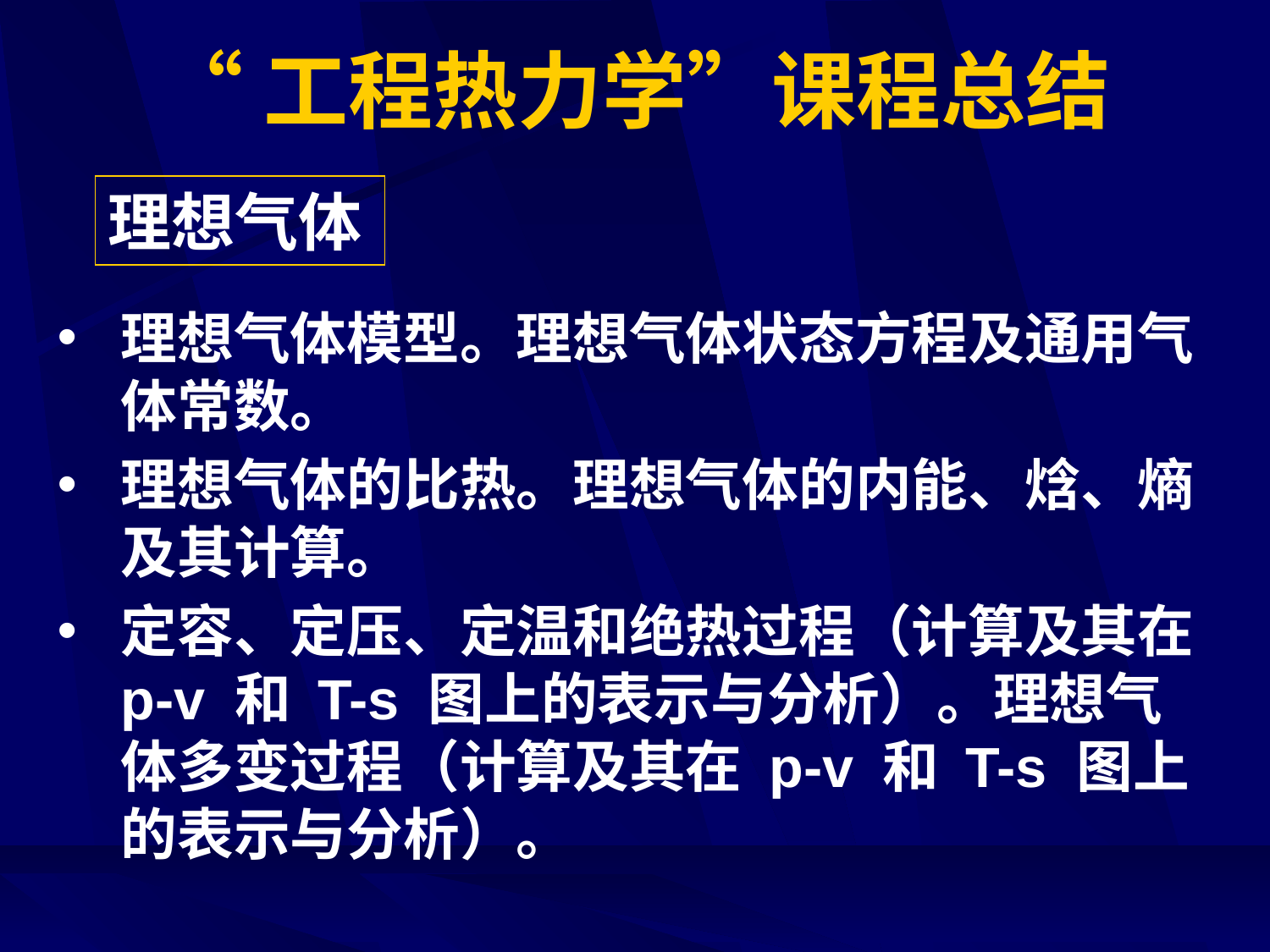

“工程热力学”课程总结
理想气体
理想气体模型。理想气体状态方程及通用气体常数。
理想气体的比热。理想气体的内能、焓、熵及其计算。
定容、定压、定温和绝热过程（计算及其在 p-v 和 T-s 图上的表示与分析）。理想气体多变过程（计算及其在 p-v 和 T-s 图上的表示与分析）。